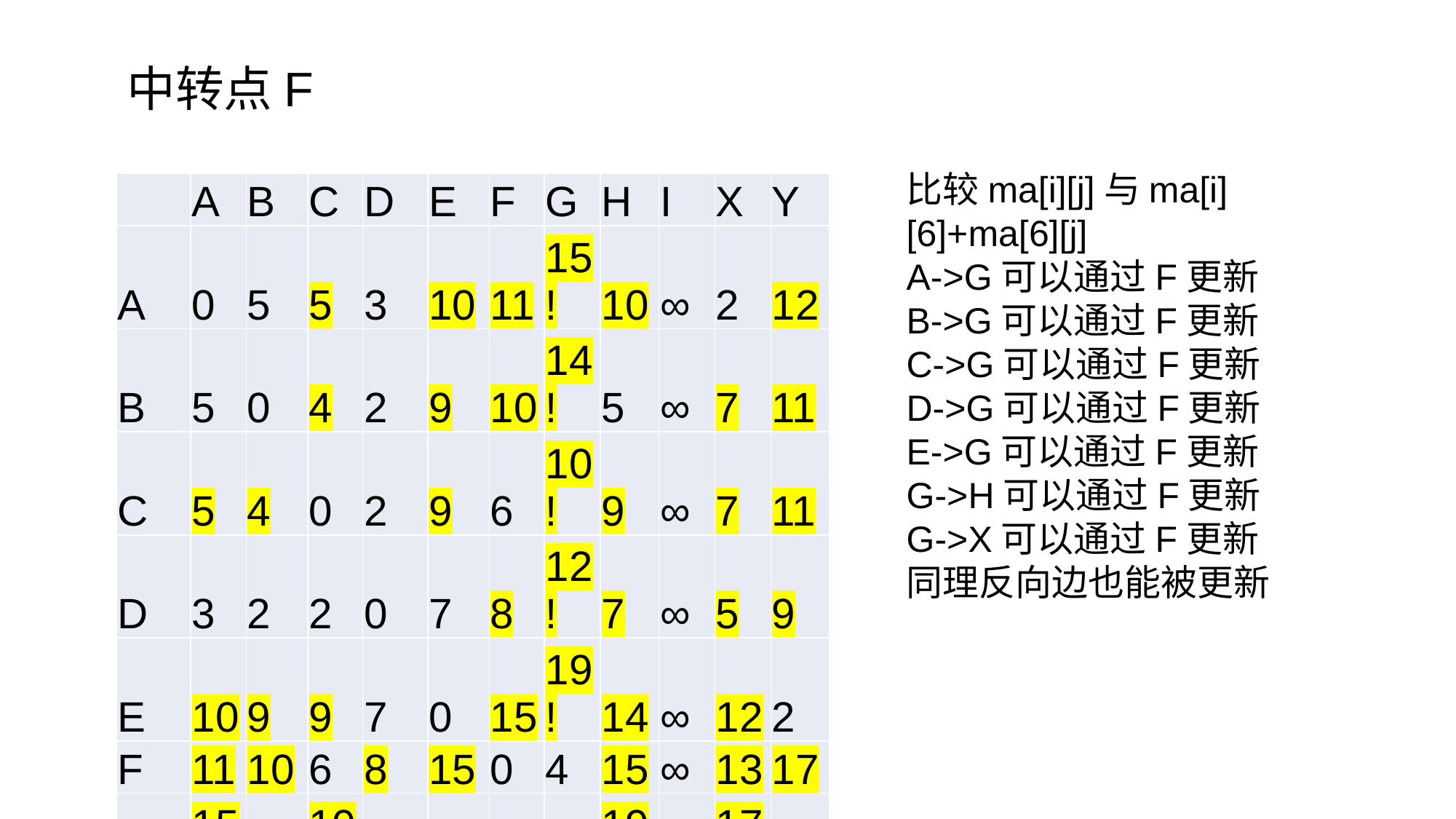

中转点F
比较ma[i][j]与ma[i][6]+ma[6][j]
A->G可以通过F更新
B->G可以通过F更新
C->G可以通过F更新
D->G可以通过F更新
E->G可以通过F更新
G->H可以通过F更新
G->X可以通过F更新
同理反向边也能被更新

|  | A | B | C | D | E | F | G | H | I | X | Y |
| --- | --- | --- | --- | --- | --- | --- | --- | --- | --- | --- | --- |
| A | 0 | 5 | 5 | 3 | 10 | 11 | 15! | 10 | ∞ | 2 | 12 |
| B | 5 | 0 | 4 | 2 | 9 | 10 | 14! | 5 | ∞ | 7 | 11 |
| C | 5 | 4 | 0 | 2 | 9 | 6 | 10! | 9 | ∞ | 7 | 11 |
| D | 3 | 2 | 2 | 0 | 7 | 8 | 12! | 7 | ∞ | 5 | 9 |
| E | 10 | 9 | 9 | 7 | 0 | 15 | 19! | 14 | ∞ | 12 | 2 |
| F | 11 | 10 | 6 | 8 | 15 | 0 | 4 | 15 | ∞ | 13 | 17 |
| G | 15! | 14! | 10! | 12! | 19! | 4 | 0 | 19! | ∞ | 17! | 4 |
| H | 10 | 5 | 9 | 7 | 14 | 15 | 19! | 0 | 4 | 12 | 16 |
| I | ∞ | ∞ | ∞ | ∞ | ∞ | ∞ | ∞ | 4 | 0 | ∞ | ∞ |
| X | 2 | 7 | 7 | 5 | 12 | 13 | 17! | 12 | ∞ | 0 | 14 |
| Y | 12 | 11 | 11 | 9 | 2 | 17 | 4 | 16 | ∞ | 14 | 0 |